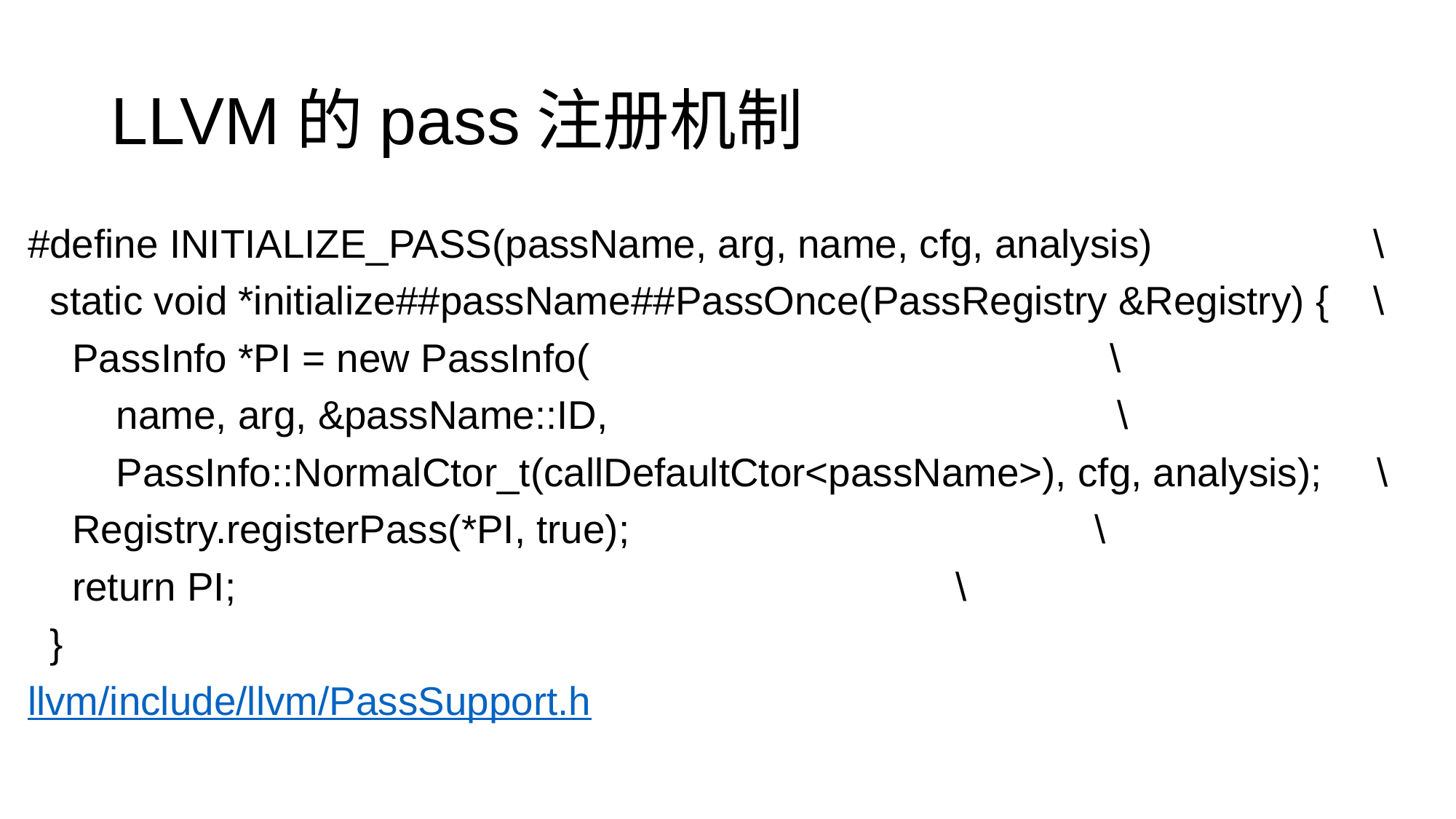

# LLVM的pass注册机制
#define INITIALIZE_PASS(passName, arg, name, cfg, analysis)                    \
  static void *initialize##passName##PassOnce(PassRegistry &Registry) {    \
    PassInfo *PI = new PassInfo(                                               \
        name, arg, &passName::ID,                                              \
        PassInfo::NormalCtor_t(callDefaultCtor<passName>), cfg, analysis);     \
    Registry.registerPass(*PI, true);                                          \
    return PI;                                                                 \
  }
llvm/include/llvm/PassSupport.h